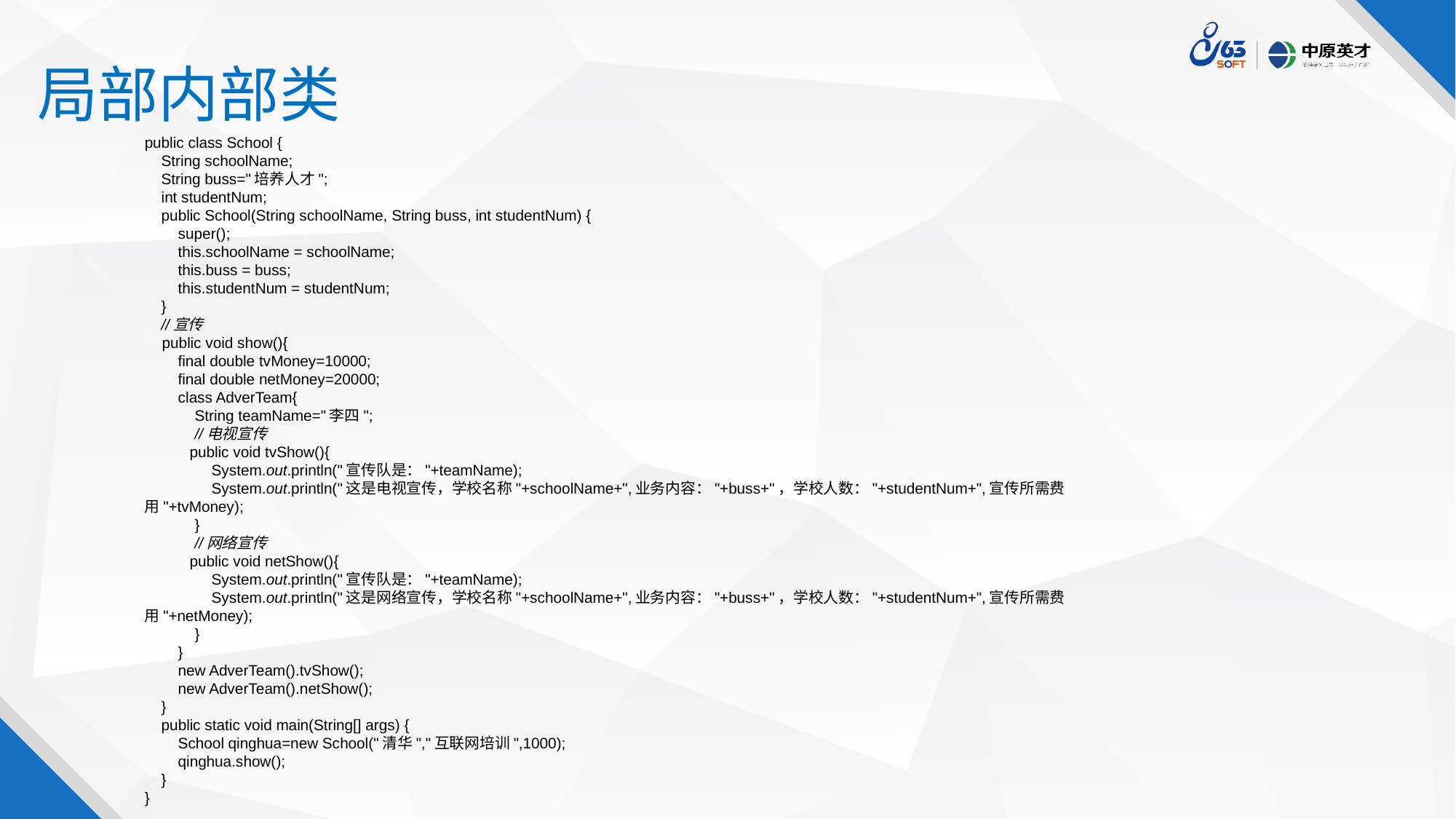

# 局部内部类
public class School {
    String schoolName;
    String buss="培养人才";
    int studentNum;
    public School(String schoolName, String buss, int studentNum) {
        super();
        this.schoolName = schoolName;
        this.buss = buss;
        this.studentNum = studentNum;
    }
    //宣传
    public void show(){
        final double tvMoney=10000;
        final double netMoney=20000;
        class AdverTeam{
            String teamName="李四";
            //电视宣传
            public void tvShow(){
                System.out.println("宣传队是："+teamName);
                System.out.println("这是电视宣传，学校名称"+schoolName+",业务内容："+buss+"，学校人数："+studentNum+",宣传所需费用"+tvMoney);
            }
            //网络宣传
            public void netShow(){
                System.out.println("宣传队是："+teamName);
                System.out.println("这是网络宣传，学校名称"+schoolName+",业务内容："+buss+"，学校人数："+studentNum+",宣传所需费用"+netMoney);
            }
        }
        new AdverTeam().tvShow();
        new AdverTeam().netShow();
    }
    public static void main(String[] args) {
        School qinghua=new School("清华","互联网培训",1000);
        qinghua.show();
    }
}